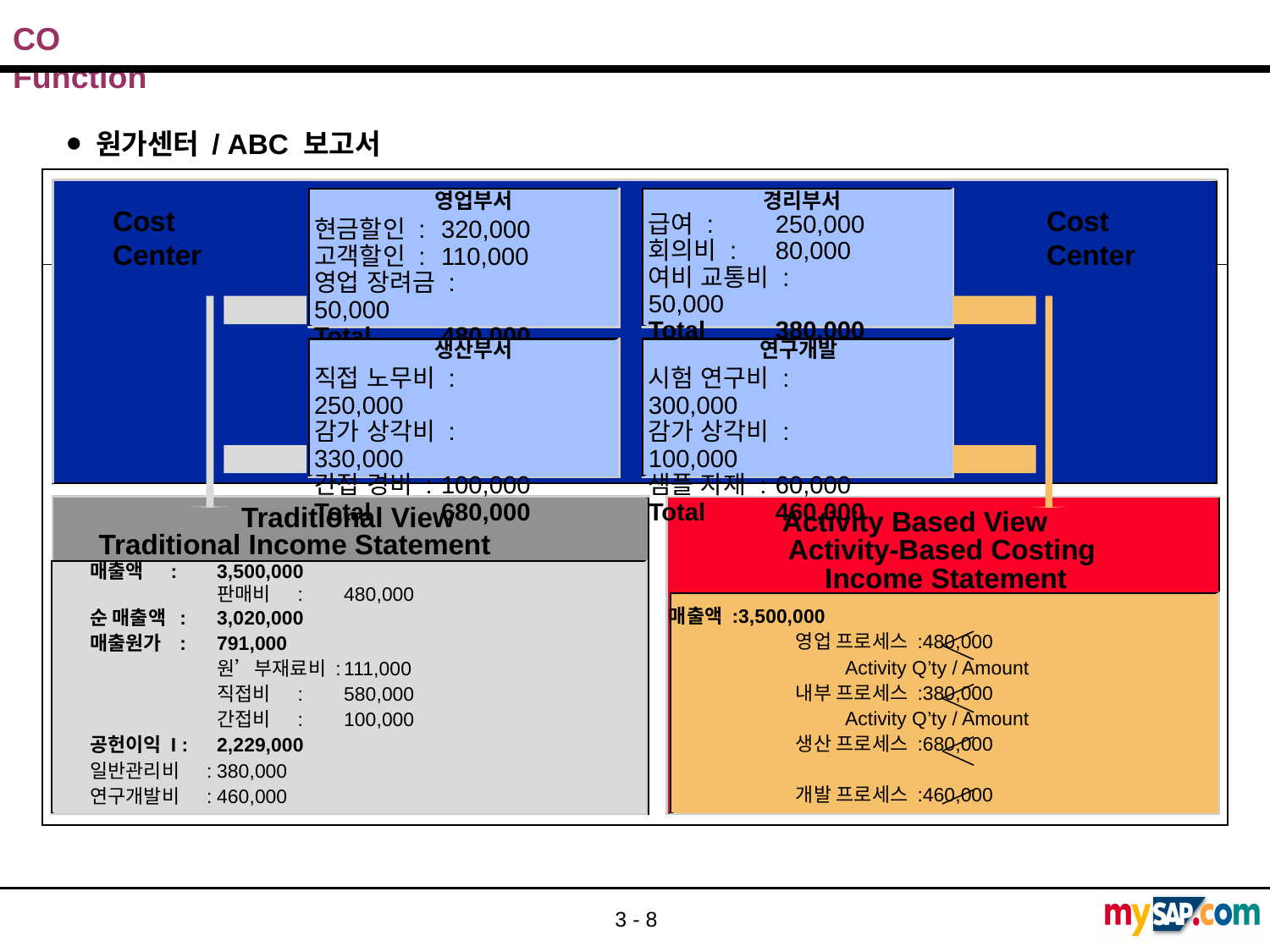

원가센터 / ABC 보고서

영업부서
경리부서

Cost
Center
Cost
Center
급여 :	250,000
회의비 :	80,000
여비 교통비 :	50,000
Total	380,000
현금할인 :	320,000
고객할인 :	110,000
영업 장려금 :	50,000
Total	480,000

생산부서
연구개발

직접 노무비 :	250,000
감가 상각비 :	330,000
간접 경비 :	100,000
Total	680,000
시험 연구비 :	300,000
감가 상각비 :	100,000
샘플 자재 :	60,000
Total	460,000

Traditional View

Activity Based View
Traditional Income Statement
Activity-Based Costing
 Income Statement

매출액     :	3,500,000
	판매비     :	480,000
순 매출액  :	3,020,000
매출원가   :	791,000
	원’부재료비 :	111,000
	직접비     :	580,000
	간접비     : 	100,000
공헌이익 I :	2,229,000
일반관리비     :	380,000
연구개발비     :	460,000

매출액 :3,500,000
	영업 프로세스 :480,000
                                Activity Q’ty / Amount
	내부 프로세스 :380,000
                                Activity Q’ty / Amount
	생산 프로세스 :680,000
	개발 프로세스 :460,000